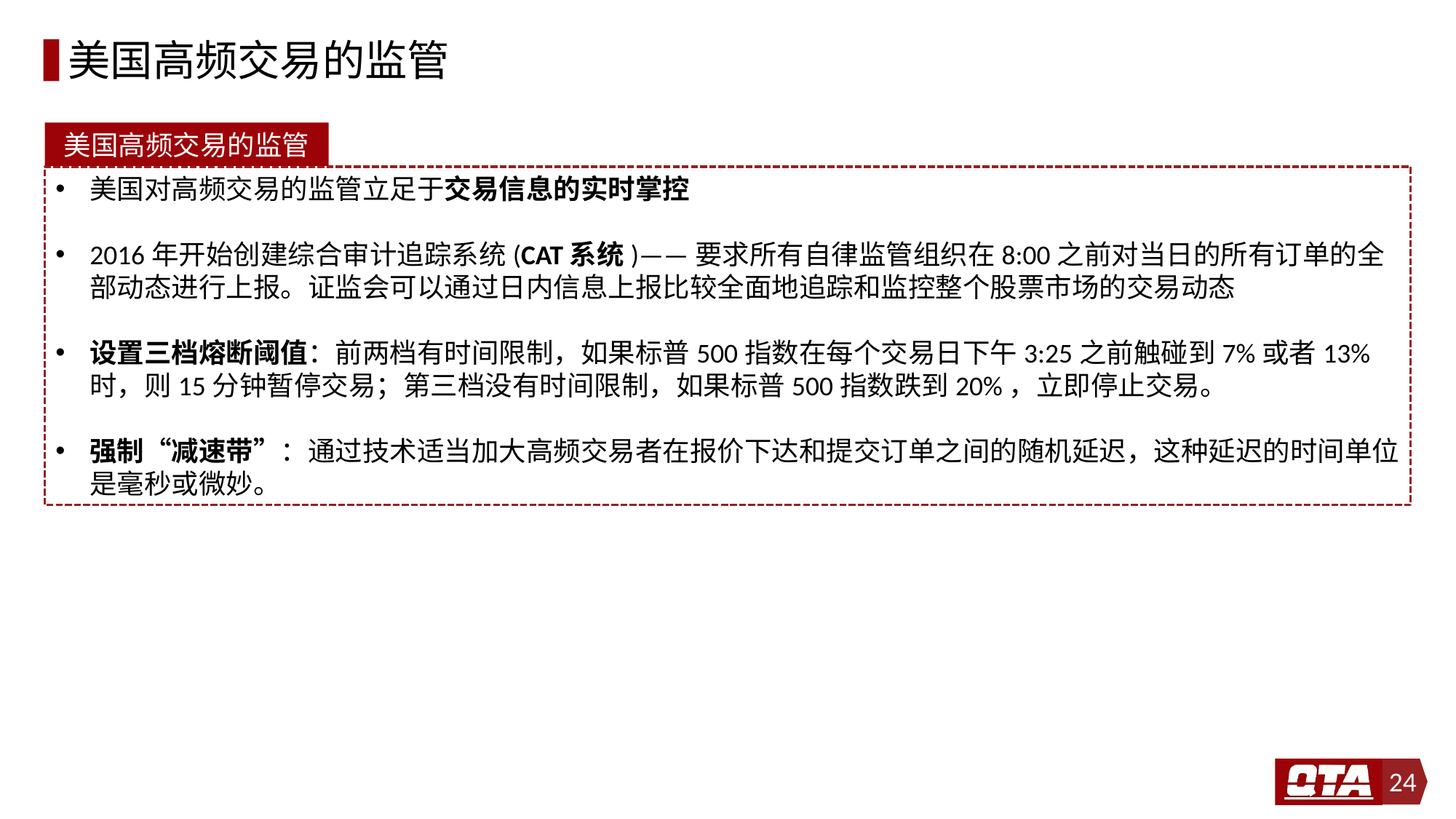

# 美国高频交易的监管
美国高频交易的监管
美国对高频交易的监管立足于交易信息的实时掌控

2016年开始创建综合审计追踪系统(CAT系统)——要求所有自律监管组织在8:00之前对当日的所有订单的全部动态进行上报。证监会可以通过日内信息上报比较全面地追踪和监控整个股票市场的交易动态

设置三档熔断阈值：前两档有时间限制，如果标普500指数在每个交易日下午3:25之前触碰到7%或者13%时，则15分钟暂停交易；第三档没有时间限制，如果标普500指数跌到20%，立即停止交易。

强制“减速带”：通过技术适当加大高频交易者在报价下达和提交订单之间的随机延迟，这种延迟的时间单位是毫秒或微妙。
24